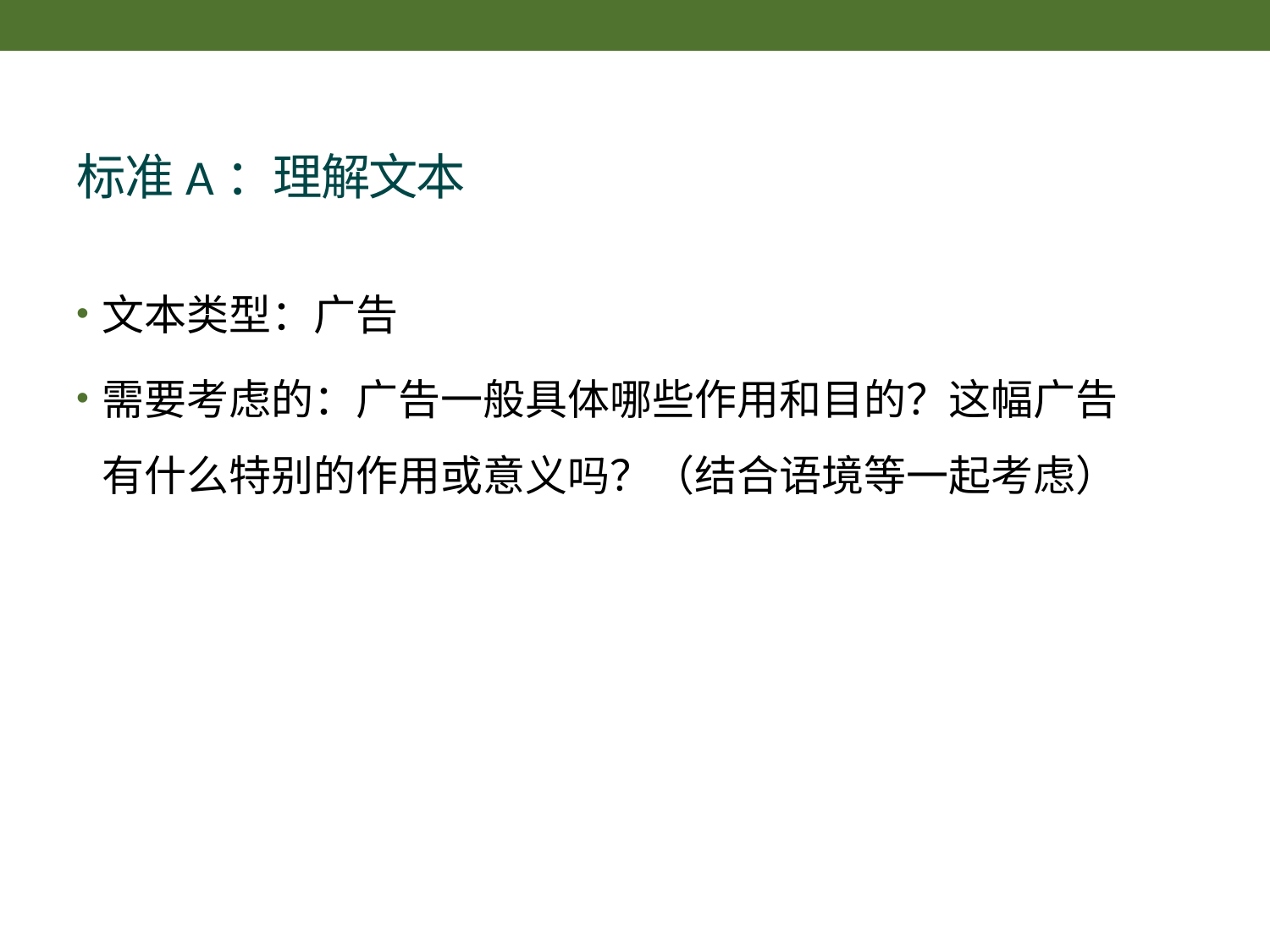

# 标准A：理解文本
文本类型：广告
需要考虑的：广告一般具体哪些作用和目的？这幅广告有什么特别的作用或意义吗？（结合语境等一起考虑）